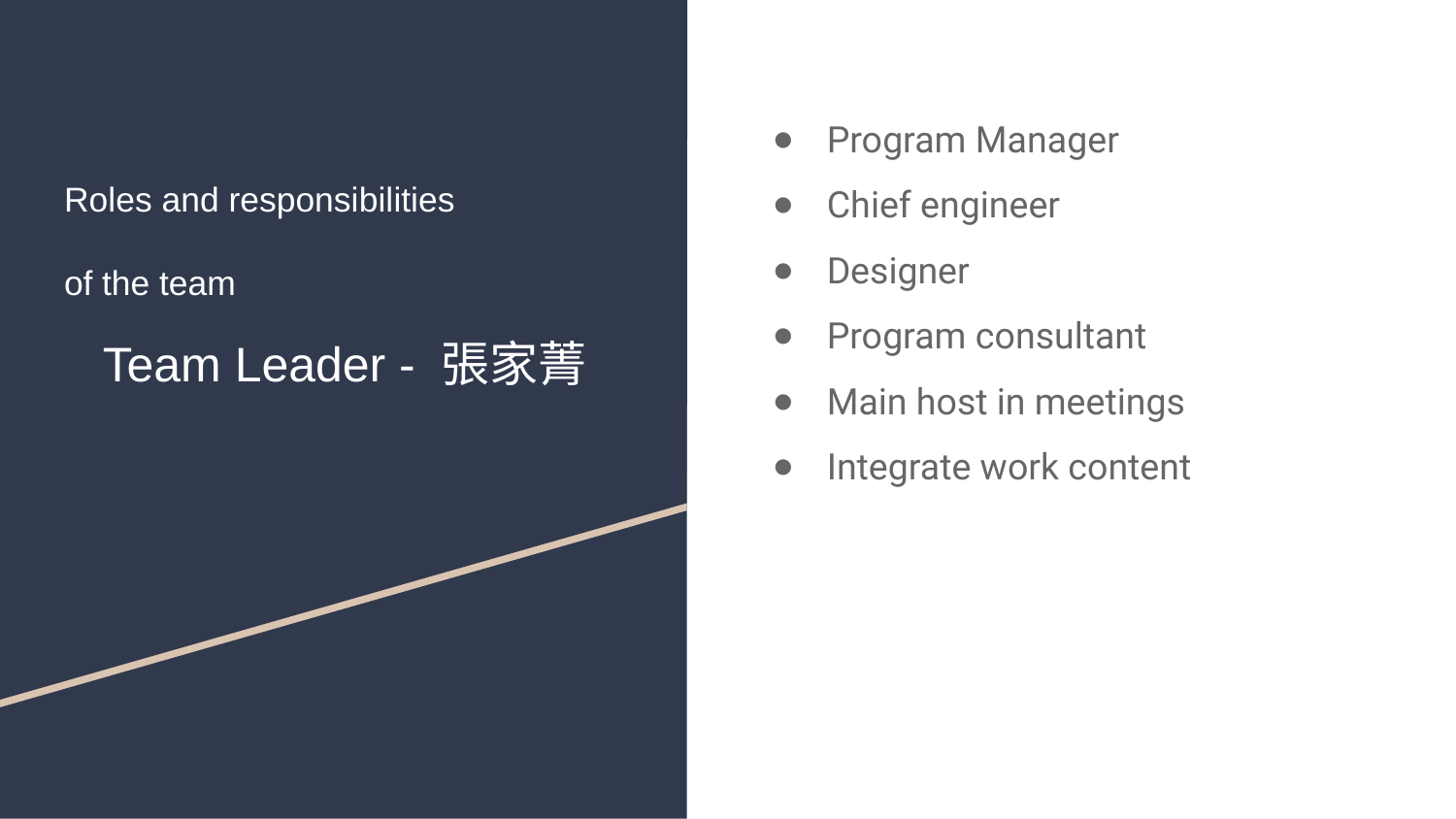

# Roles and responsibilities
of the team

Team Leader - 張家菁
Program Manager
Chief engineer
Designer
Program consultant
Main host in meetings
Integrate work content